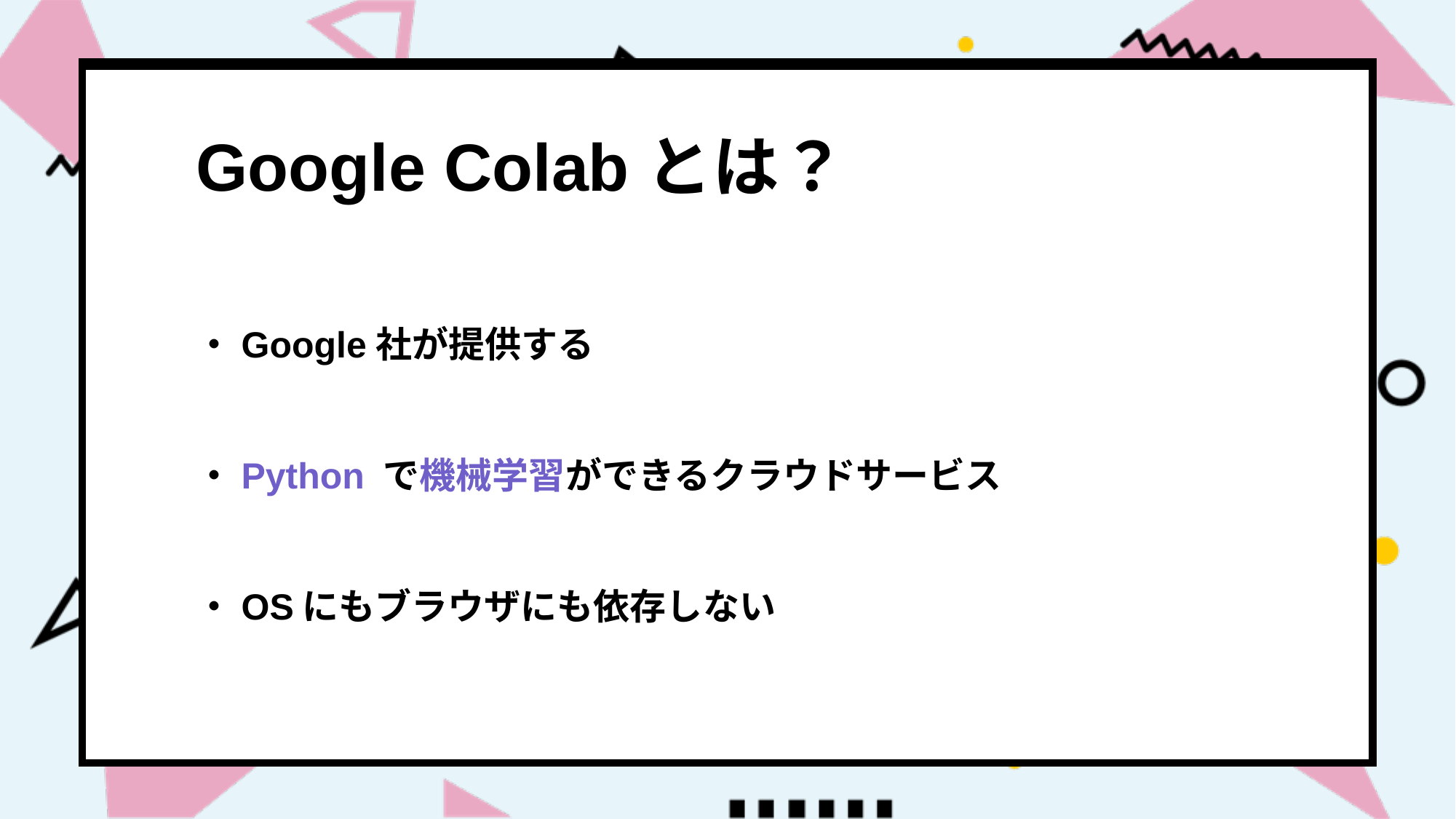

・環境構築が不要
・機械学習の教育や研究用の開発環境

Google Colabとは？
・Google社が提供する

・Python で機械学習ができるクラウドサービス

・OSにもブラウザにも依存しない

2